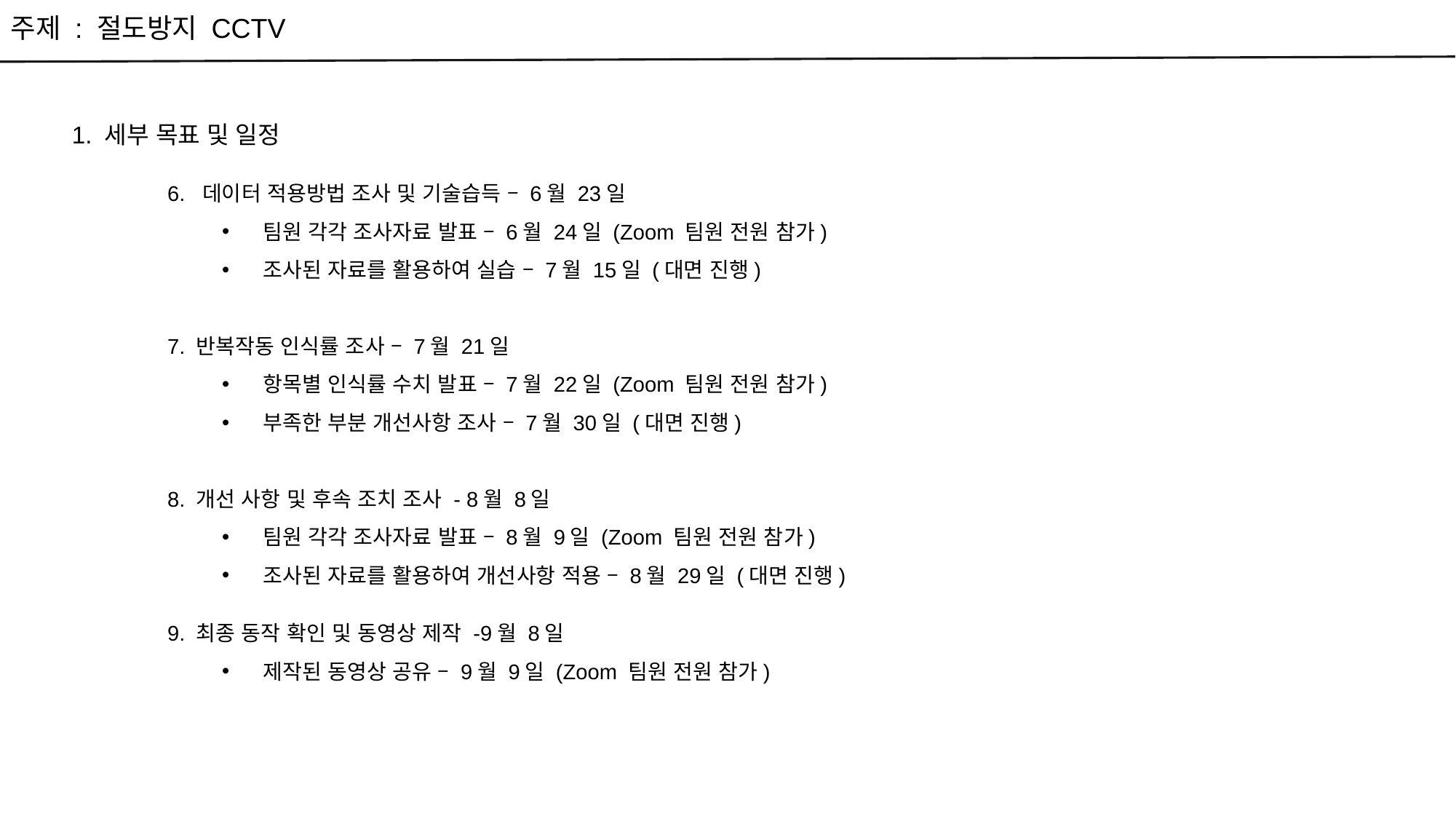

주제 : 절도방지 CCTV

1. 세부 목표 및 일정
6.  데이터 적용방법 조사 및 기술습득 – 6월 23일
팀원 각각 조사자료 발표 – 6월 24일 (Zoom 팀원 전원 참가)
조사된 자료를 활용하여 실습 – 7월 15일 (대면 진행)

7. 반복작동 인식률 조사 – 7월 21일
항목별 인식률 수치 발표 – 7월 22일 (Zoom 팀원 전원 참가)
부족한 부분 개선사항 조사 – 7월 30일 (대면 진행)

8. 개선 사항 및 후속 조치 조사 - 8월 8일
팀원 각각 조사자료 발표 – 8월 9일 (Zoom 팀원 전원 참가)
조사된 자료를 활용하여 개선사항 적용 – 8월 29일 (대면 진행)

9. 최종 동작 확인 및 동영상 제작 -9월 8일
제작된 동영상 공유 – 9월 9일 (Zoom 팀원 전원 참가)